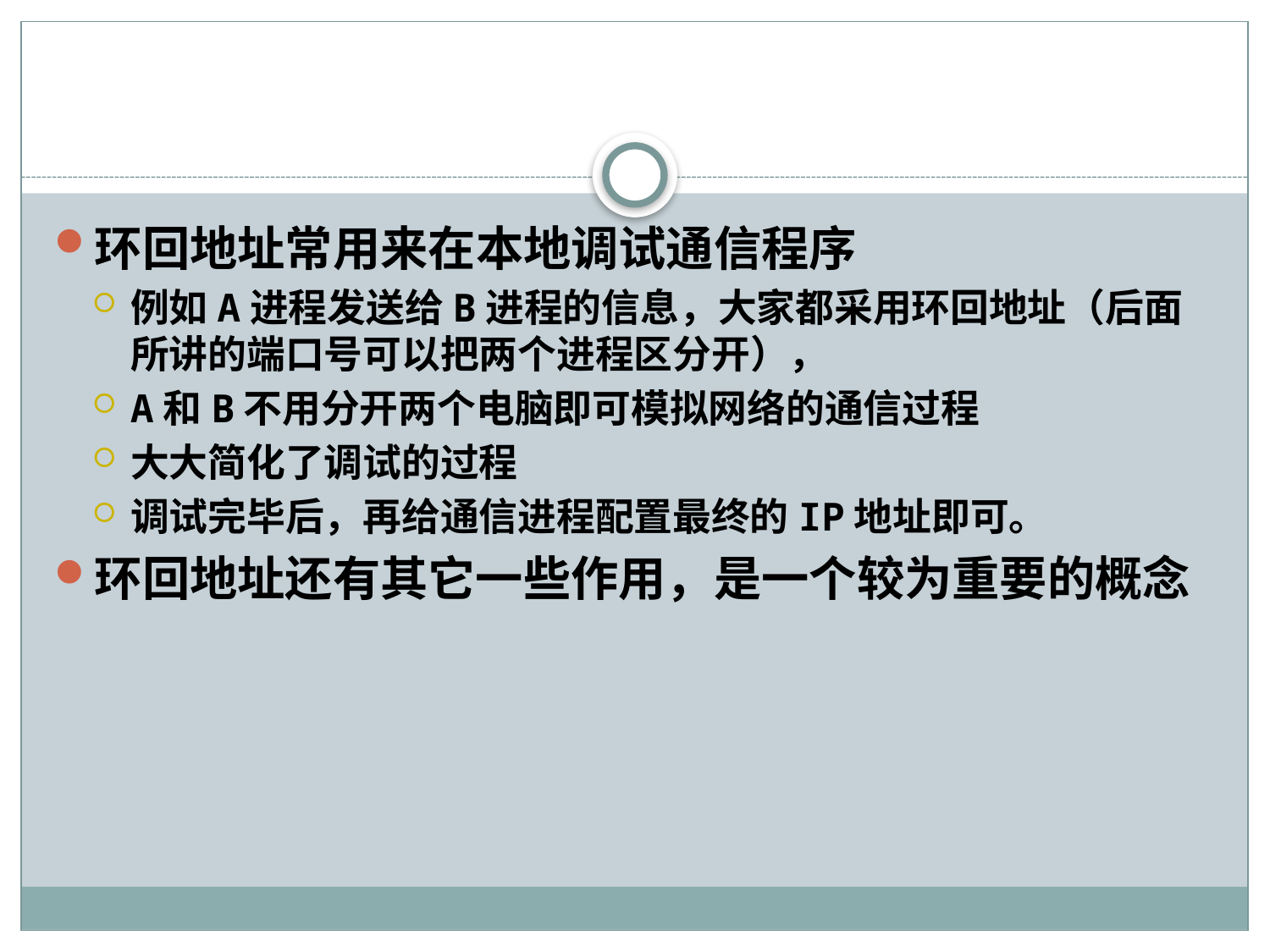

#
环回地址常用来在本地调试通信程序
例如A进程发送给B进程的信息，大家都采用环回地址（后面所讲的端口号可以把两个进程区分开），
A和B不用分开两个电脑即可模拟网络的通信过程
大大简化了调试的过程
调试完毕后，再给通信进程配置最终的IP地址即可。
环回地址还有其它一些作用，是一个较为重要的概念